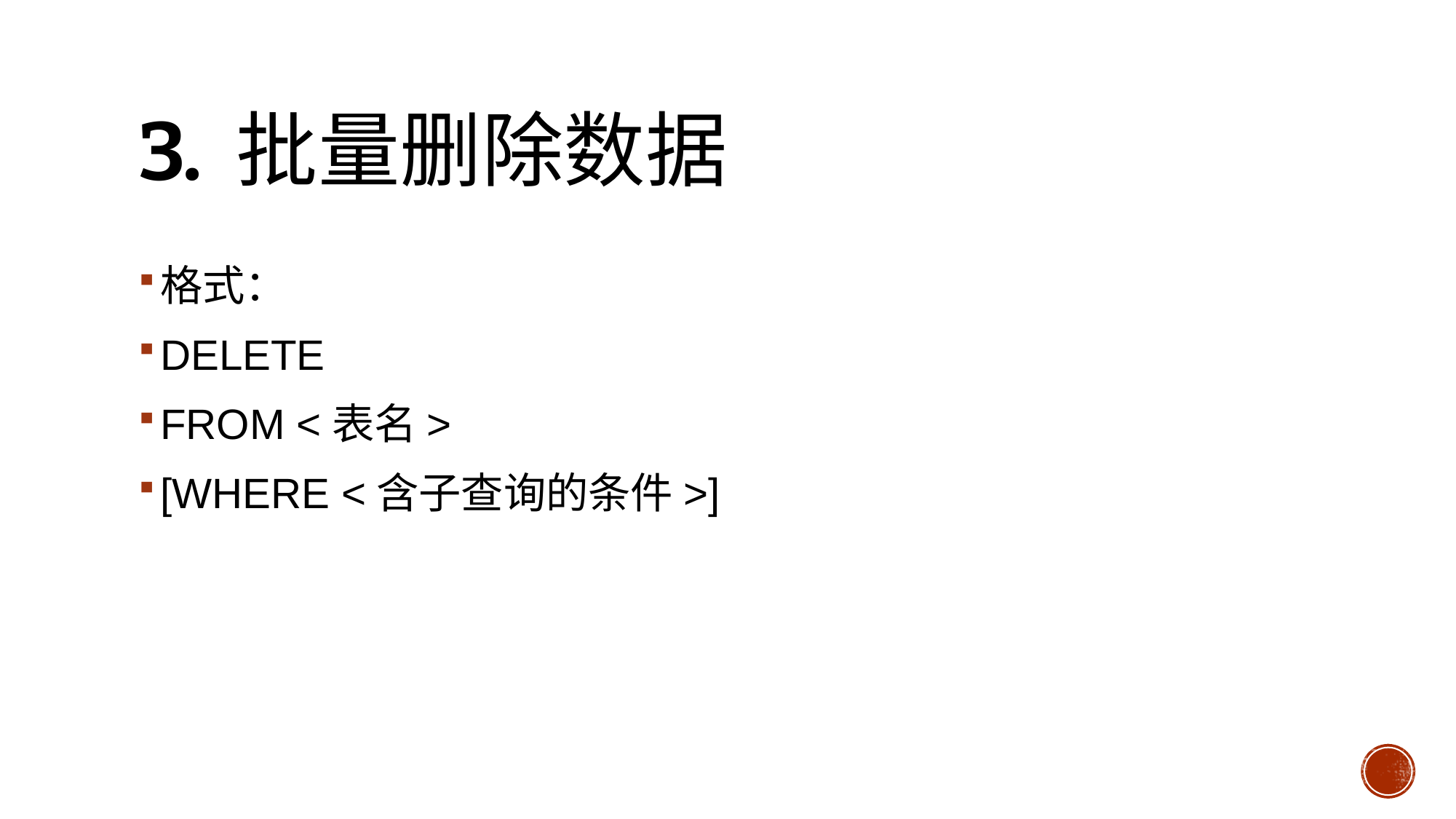

# 3. 批量删除数据
格式：
DELETE
FROM <表名>
[WHERE <含子查询的条件>]

50